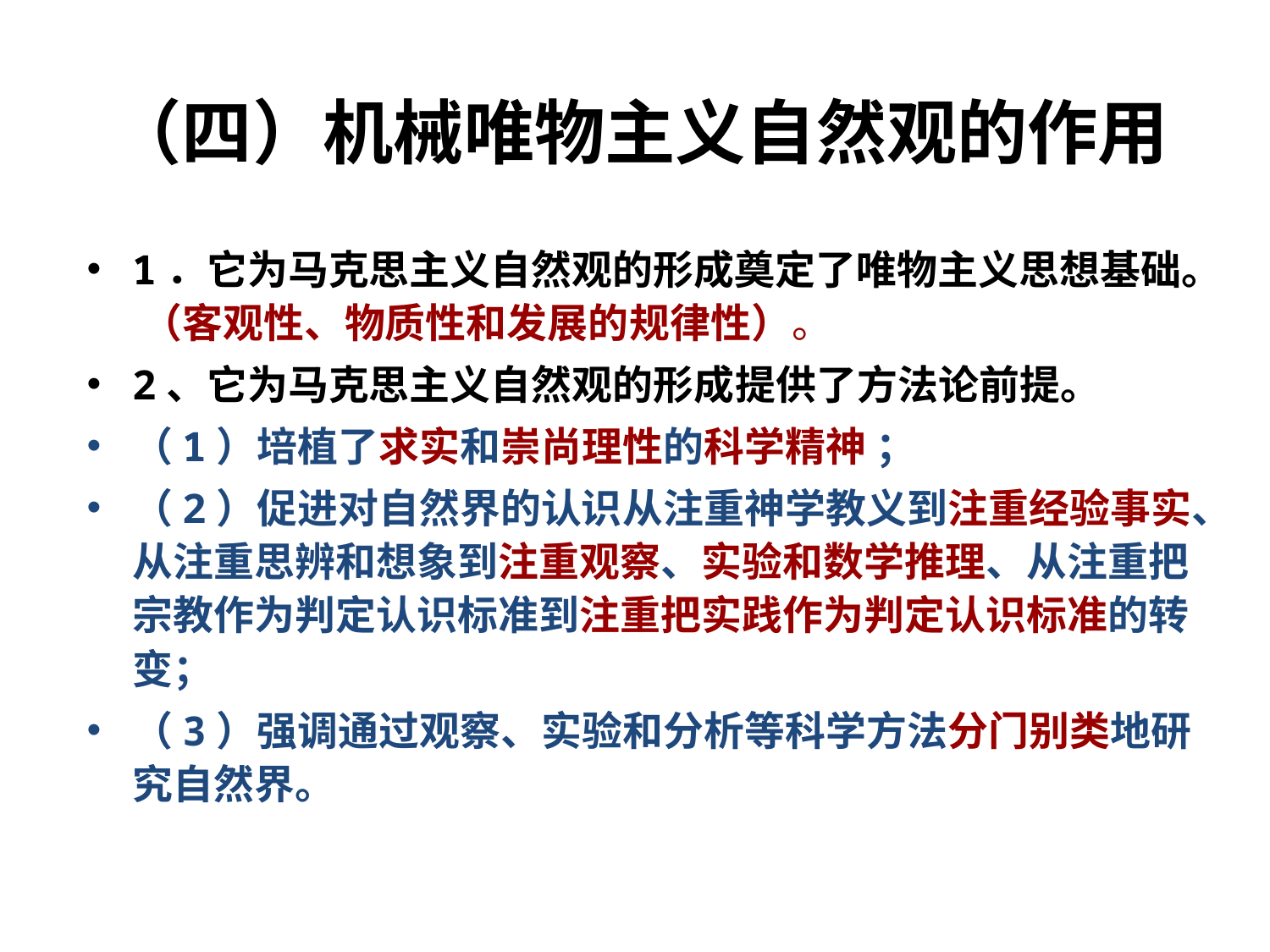

（四）机械唯物主义自然观的作用
1．它为马克思主义自然观的形成奠定了唯物主义思想基础。 （客观性、物质性和发展的规律性）。
2、它为马克思主义自然观的形成提供了方法论前提。
（1）培植了求实和崇尚理性的科学精神 ；
（2）促进对自然界的认识从注重神学教义到注重经验事实、从注重思辨和想象到注重观察、实验和数学推理、从注重把宗教作为判定认识标准到注重把实践作为判定认识标准的转变；
（3）强调通过观察、实验和分析等科学方法分门别类地研究自然界。